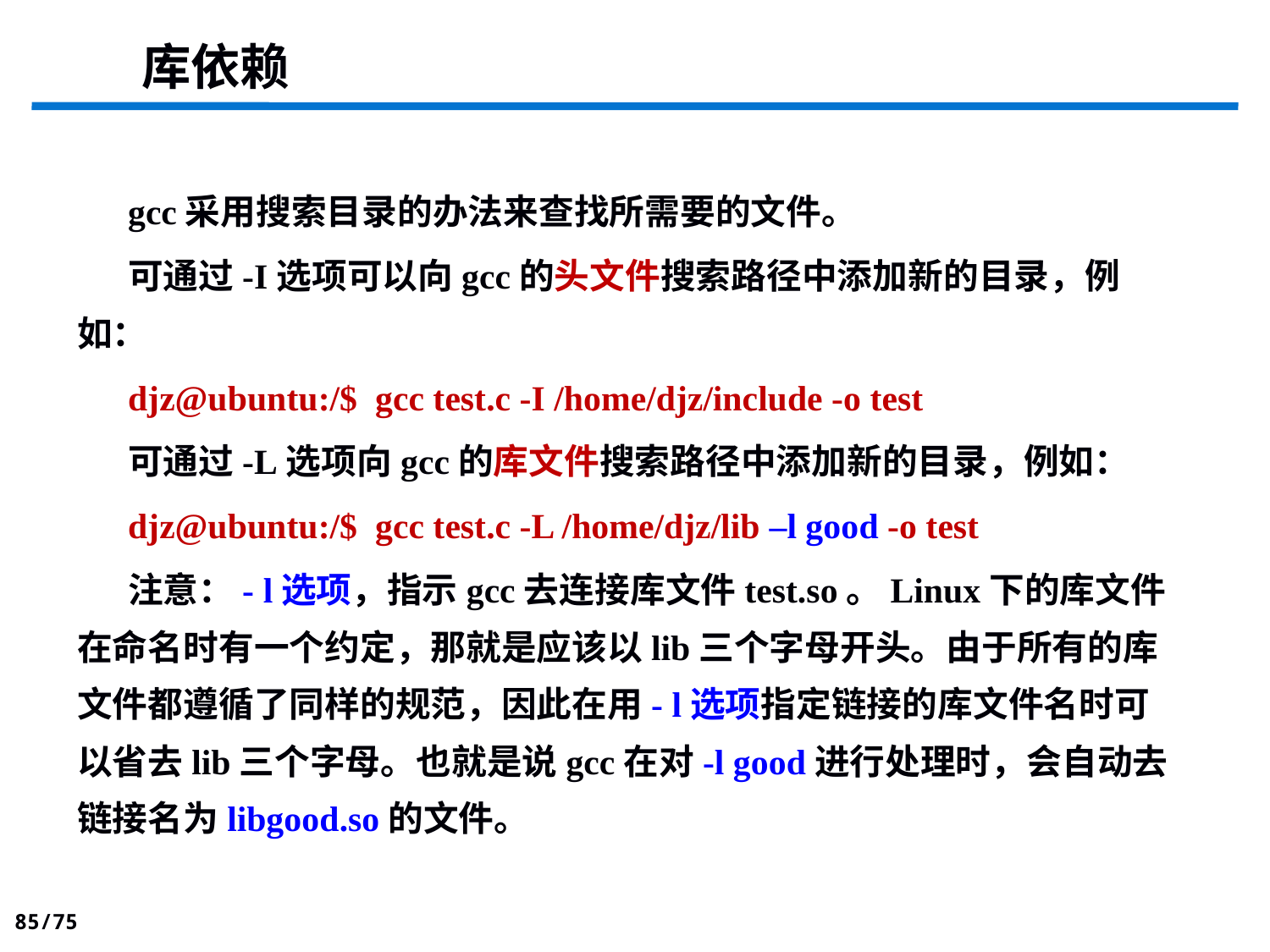

库依赖
gcc采用搜索目录的办法来查找所需要的文件。
可通过-I选项可以向gcc的头文件搜索路径中添加新的目录，例如：
djz@ubuntu:/$  gcc test.c -I /home/djz/include -o test
可通过-L选项向gcc的库文件搜索路径中添加新的目录，例如：
djz@ubuntu:/$  gcc test.c -L /home/djz/lib –l good -o test
注意：- l选项，指示gcc去连接库文件test.so。Linux下的库文件在命名时有一个约定，那就是应该以lib三个字母开头。由于所有的库文件都遵循了同样的规范，因此在用- l选项指定链接的库文件名时可以省去lib三个字母。也就是说gcc在对-l good进行处理时，会自动去链接名为libgood.so的文件。